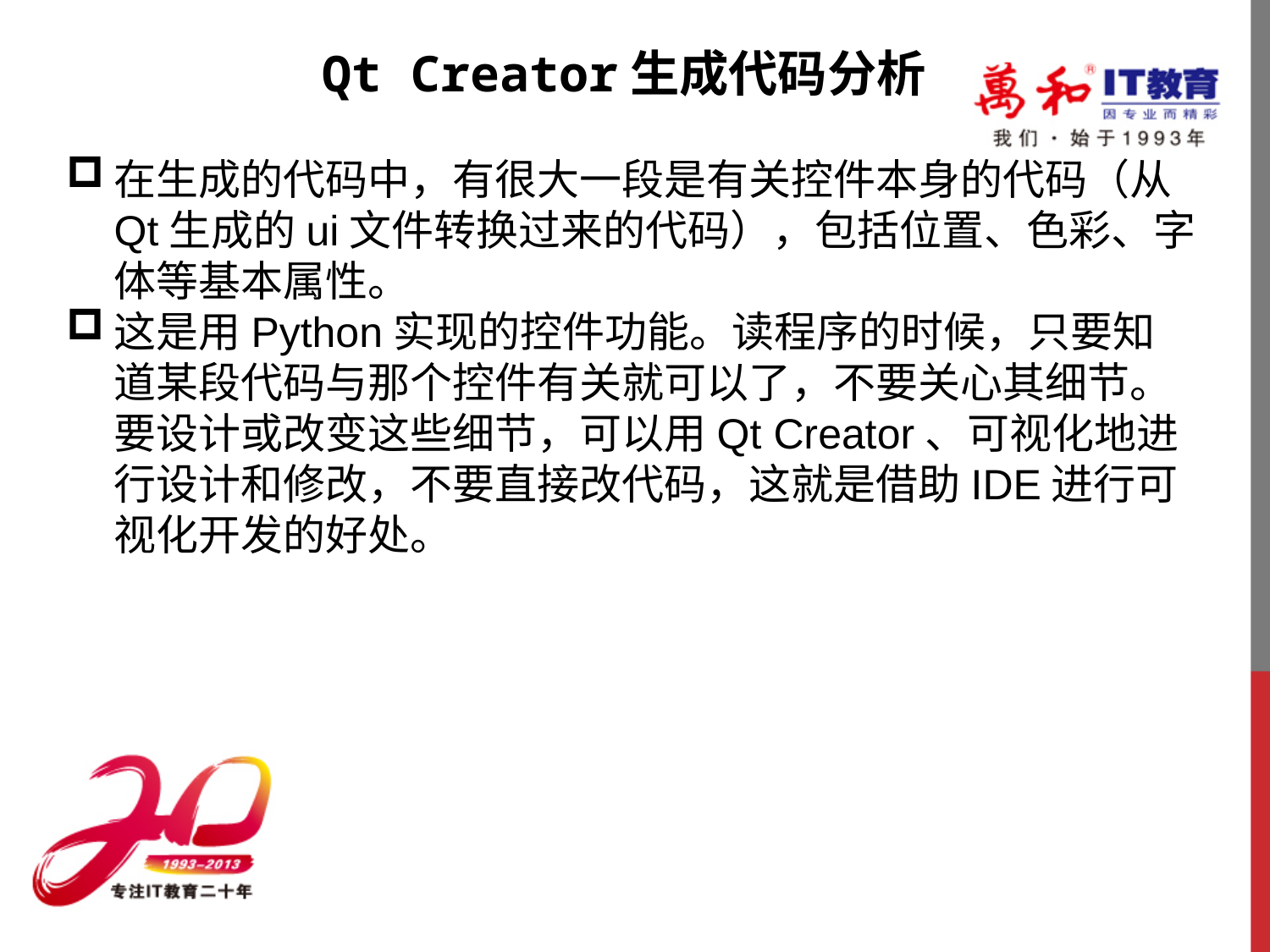

Qt Creator生成代码分析
在生成的代码中，有很大一段是有关控件本身的代码（从Qt生成的ui文件转换过来的代码），包括位置、色彩、字体等基本属性。
这是用Python实现的控件功能。读程序的时候，只要知道某段代码与那个控件有关就可以了，不要关心其细节。要设计或改变这些细节，可以用Qt Creator、可视化地进行设计和修改，不要直接改代码，这就是借助IDE进行可视化开发的好处。